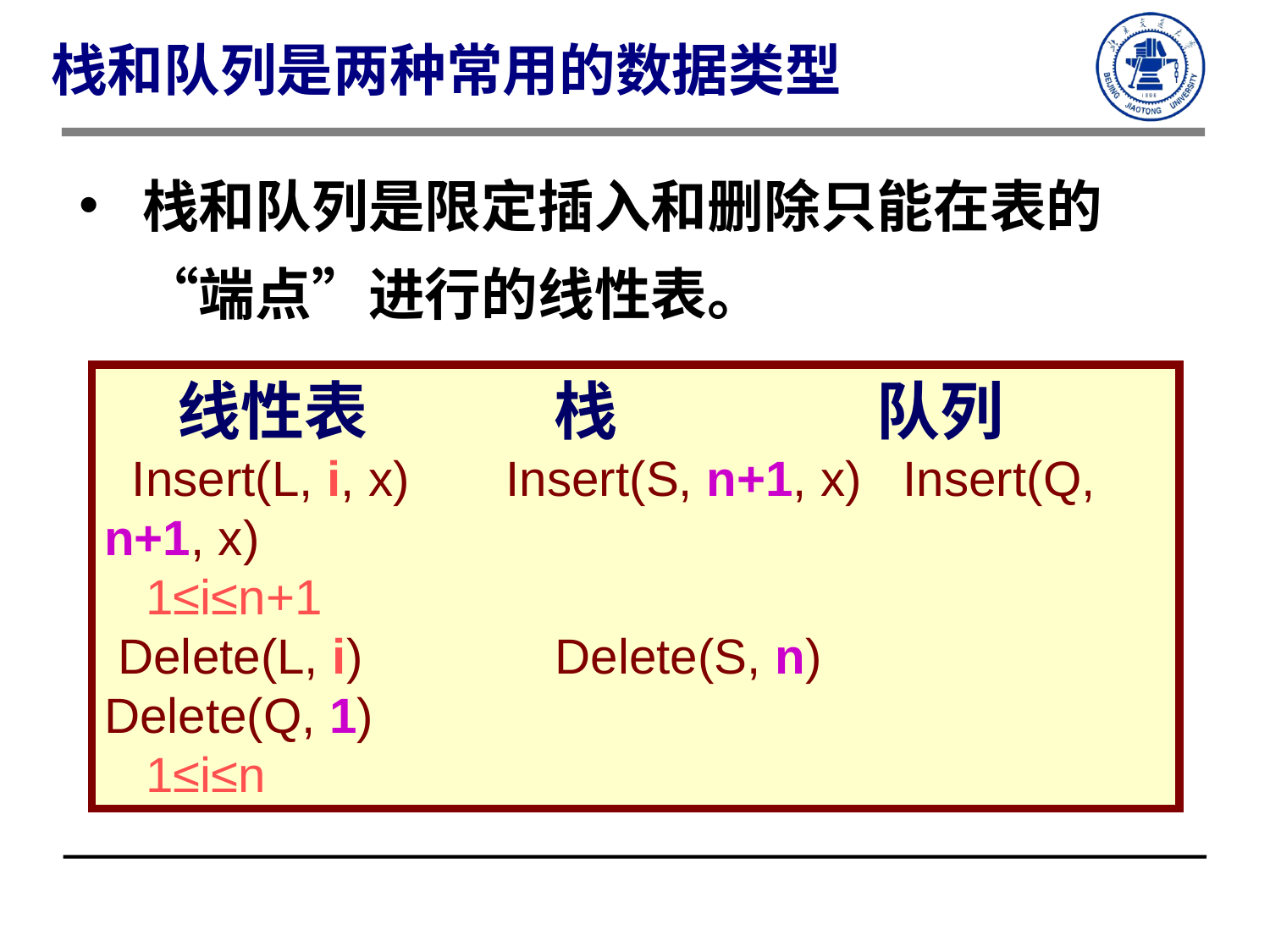

栈和队列是两种常用的数据类型
栈和队列是限定插入和删除只能在表的“端点”进行的线性表。
    线性表             栈                  队列
  Insert(L, i, x)       Insert(S, n+1, x)   Insert(Q, n+1, x)
   1≤i≤n+1
 Delete(L, i)              Delete(S, n)            Delete(Q, 1)
   1≤i≤n